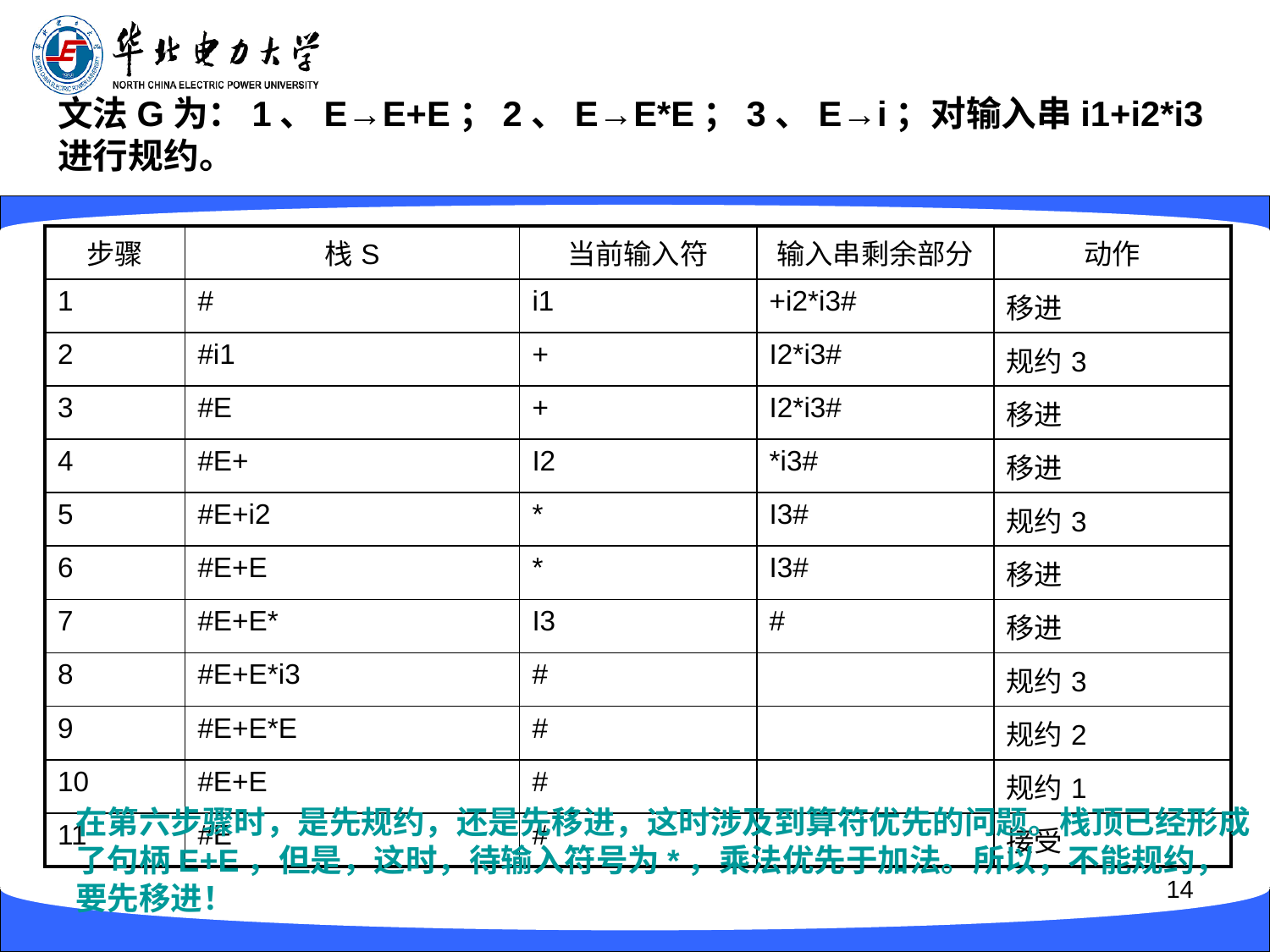

# 文法G为：1、E→E+E；2、E→E*E；3、E→i；对输入串i1+i2*i3进行规约。
| 步骤 | 栈S | 当前输入符 | 输入串剩余部分 | 动作 |
| --- | --- | --- | --- | --- |
| 1 | # | i1 | +i2\*i3# | 移进 |
| 2 | #i1 | + | I2\*i3# | 规约3 |
| 3 | #E | + | I2\*i3# | 移进 |
| 4 | #E+ | I2 | \*i3# | 移进 |
| 5 | #E+i2 | \* | I3# | 规约3 |
| 6 | #E+E | \* | I3# | 移进 |
| 7 | #E+E\* | I3 | # | 移进 |
| 8 | #E+E\*i3 | # |  | 规约3 |
| 9 | #E+E\*E | # |  | 规约2 |
| 10 | #E+E | # |  | 规约1 |
| 11 | #E | # |  | 接受 |
在第六步骤时，是先规约，还是先移进，这时涉及到算符优先的问题。栈顶已经形成了句柄E+E，但是，这时，待输入符号为*，乘法优先于加法。所以，不能规约，要先移进！
14